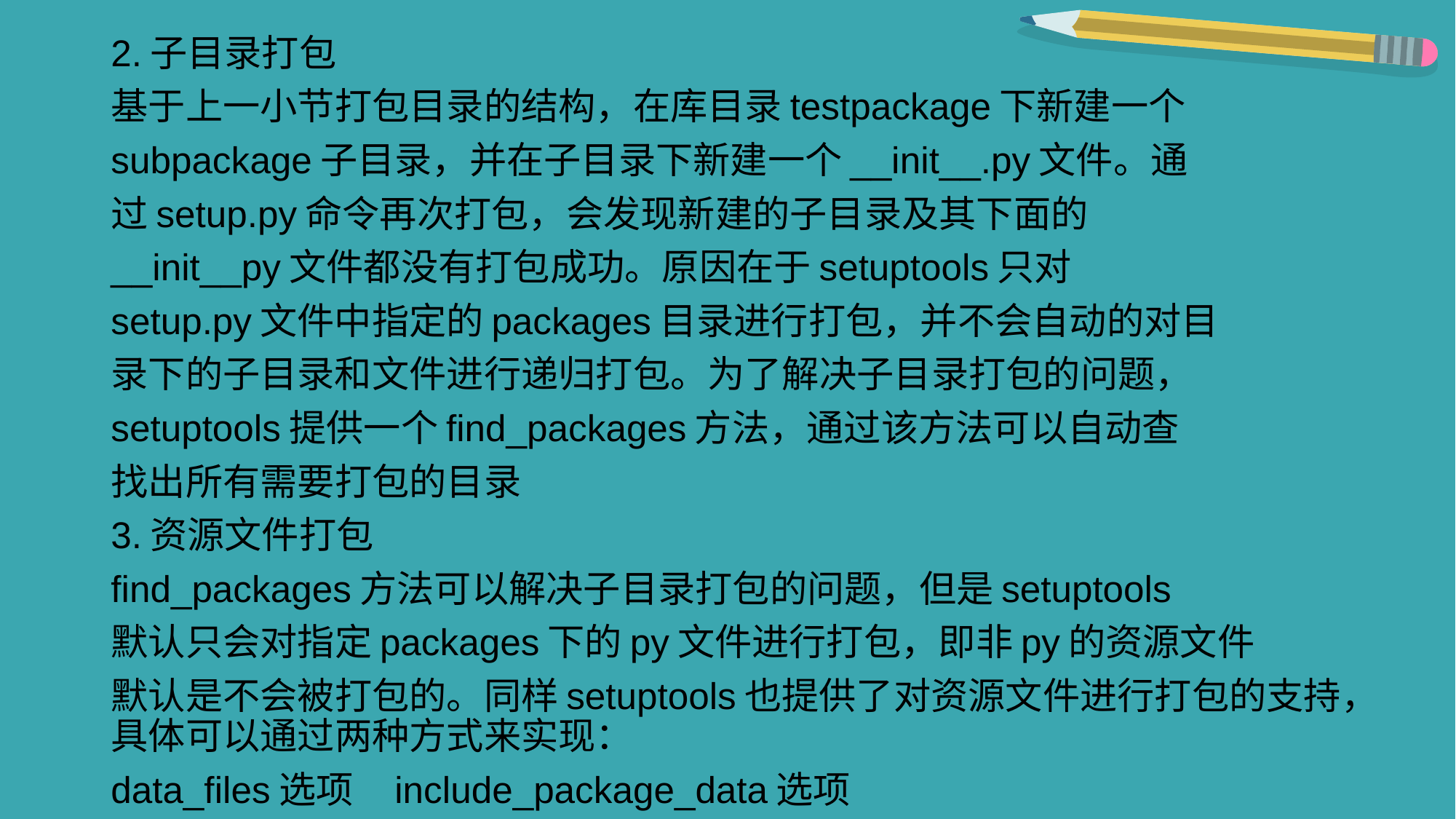

2.子目录打包
基于上一小节打包目录的结构，在库目录testpackage下新建一个
subpackage子目录，并在子目录下新建一个__init__.py文件。通
过setup.py命令再次打包，会发现新建的子目录及其下面的
__init__py文件都没有打包成功。原因在于setuptools只对
setup.py文件中指定的packages目录进行打包，并不会自动的对目
录下的子目录和文件进行递归打包。为了解决子目录打包的问题，
setuptools提供一个find_packages方法，通过该方法可以自动查
找出所有需要打包的目录
3.资源文件打包
find_packages方法可以解决子目录打包的问题，但是setuptools
默认只会对指定packages下的py文件进行打包，即非py的资源文件
默认是不会被打包的。同样setuptools也提供了对资源文件进行打包的支持，具体可以通过两种方式来实现：
data_files选项    include_package_data选项